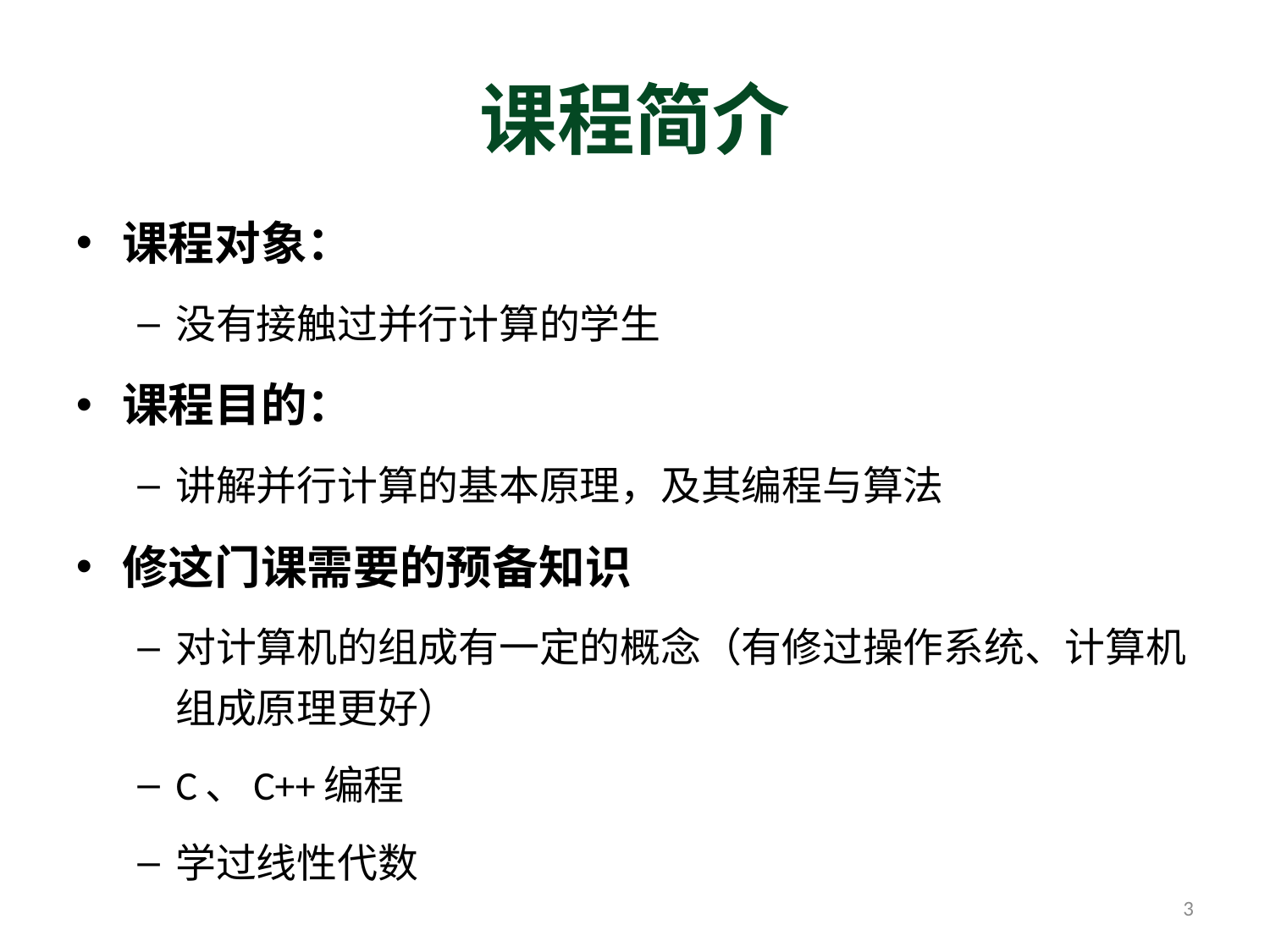

# 课程简介
课程对象：
没有接触过并行计算的学生
课程目的：
讲解并行计算的基本原理，及其编程与算法
修这门课需要的预备知识
对计算机的组成有一定的概念（有修过操作系统、计算机组成原理更好）
C、C++编程
学过线性代数
3